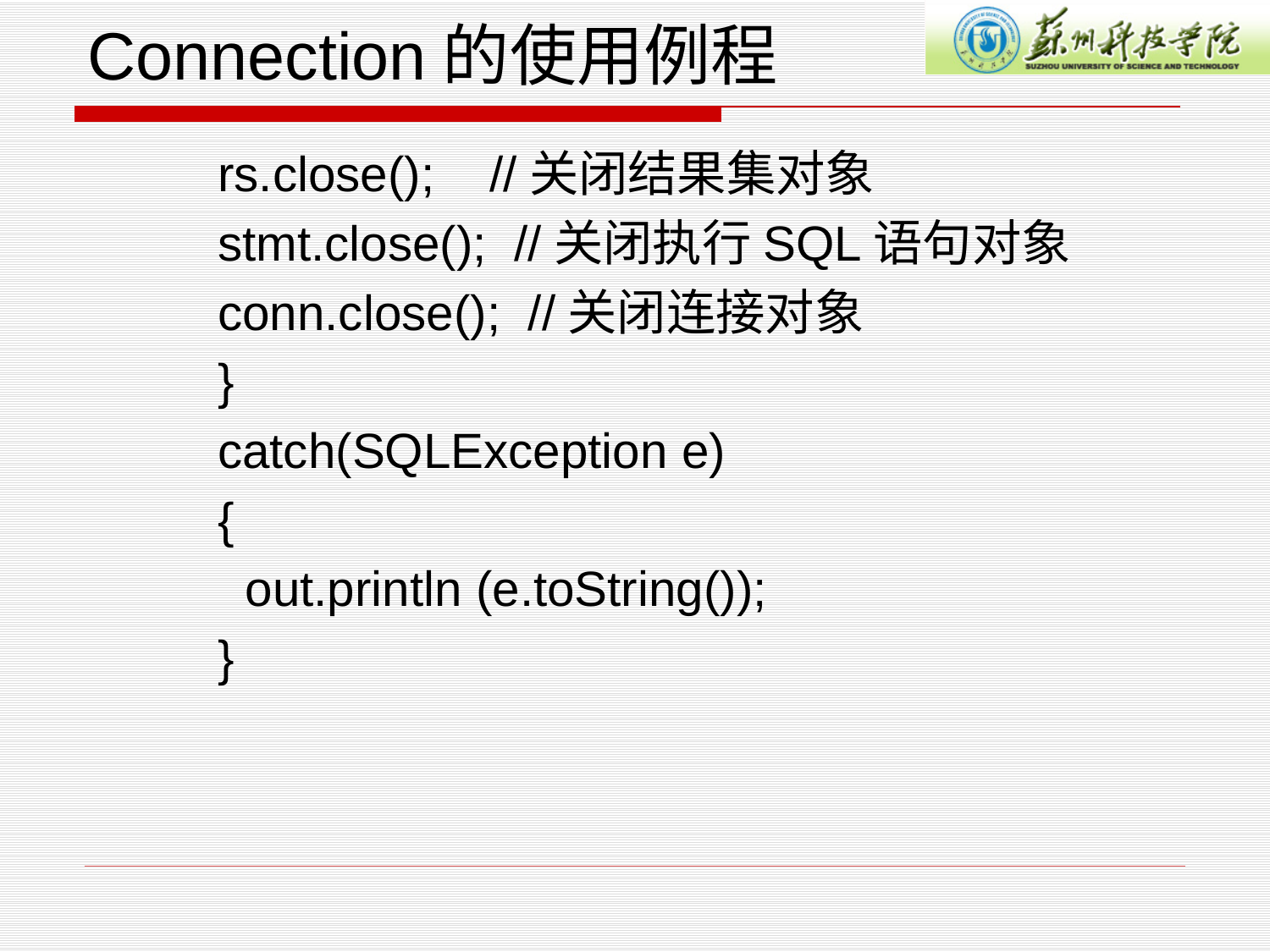

# Connection的使用例程
rs.close();    //关闭结果集对象
stmt.close();  //关闭执行SQL语句对象
conn.close();  //关闭连接对象
}
catch(SQLException e)
{
  out.println (e.toString());
}